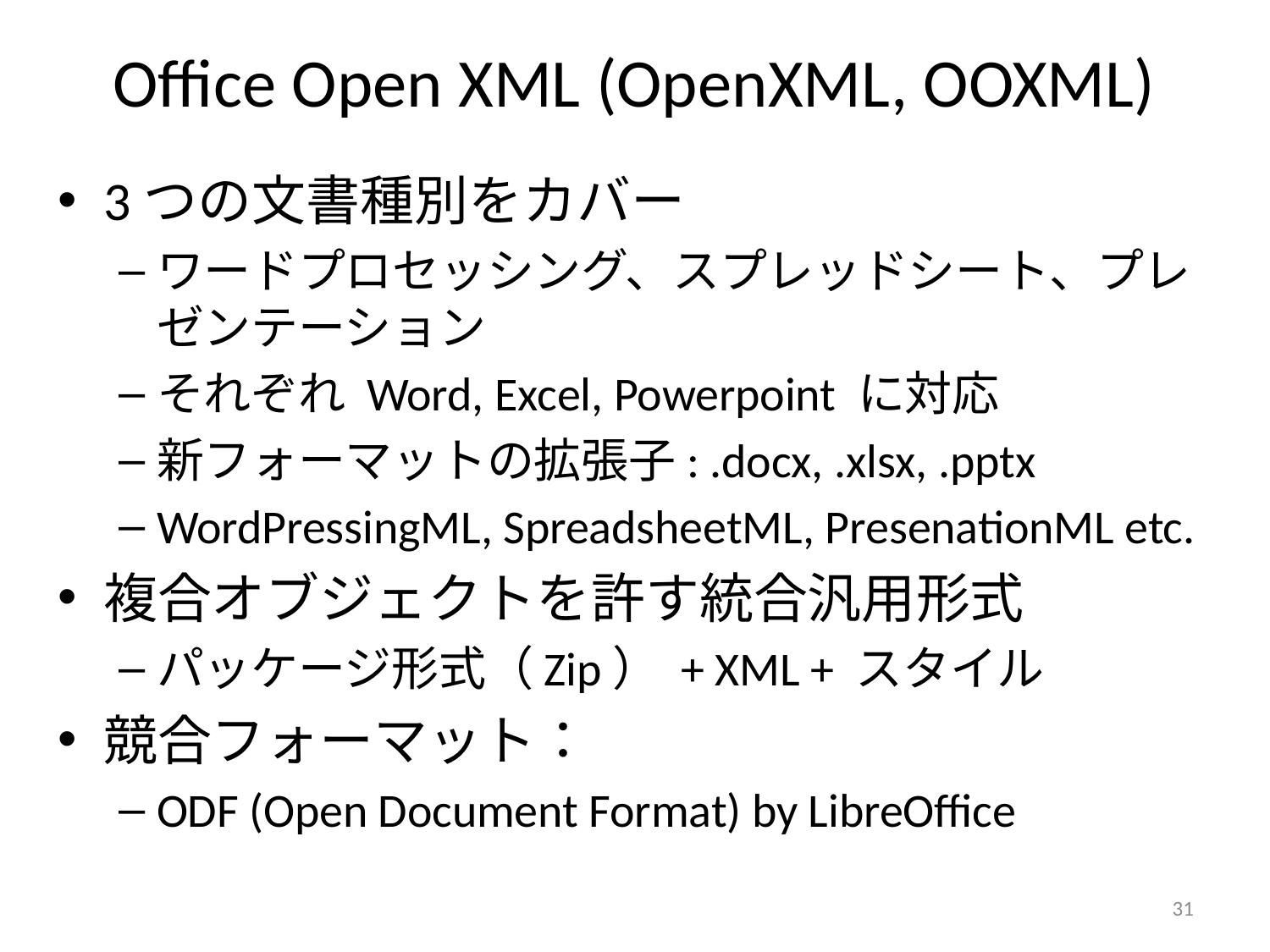

# Office Open XML (OpenXML, OOXML)
3つの文書種別をカバー
ワードプロセッシング、スプレッドシート、プレゼンテーション
それぞれ Word, Excel, Powerpoint に対応
新フォーマットの拡張子: .docx, .xlsx, .pptx
WordPressingML, SpreadsheetML, PresenationML etc.
複合オブジェクトを許す統合汎用形式
パッケージ形式（Zip） + XML + スタイル
競合フォーマット：
ODF (Open Document Format) by LibreOffice

31